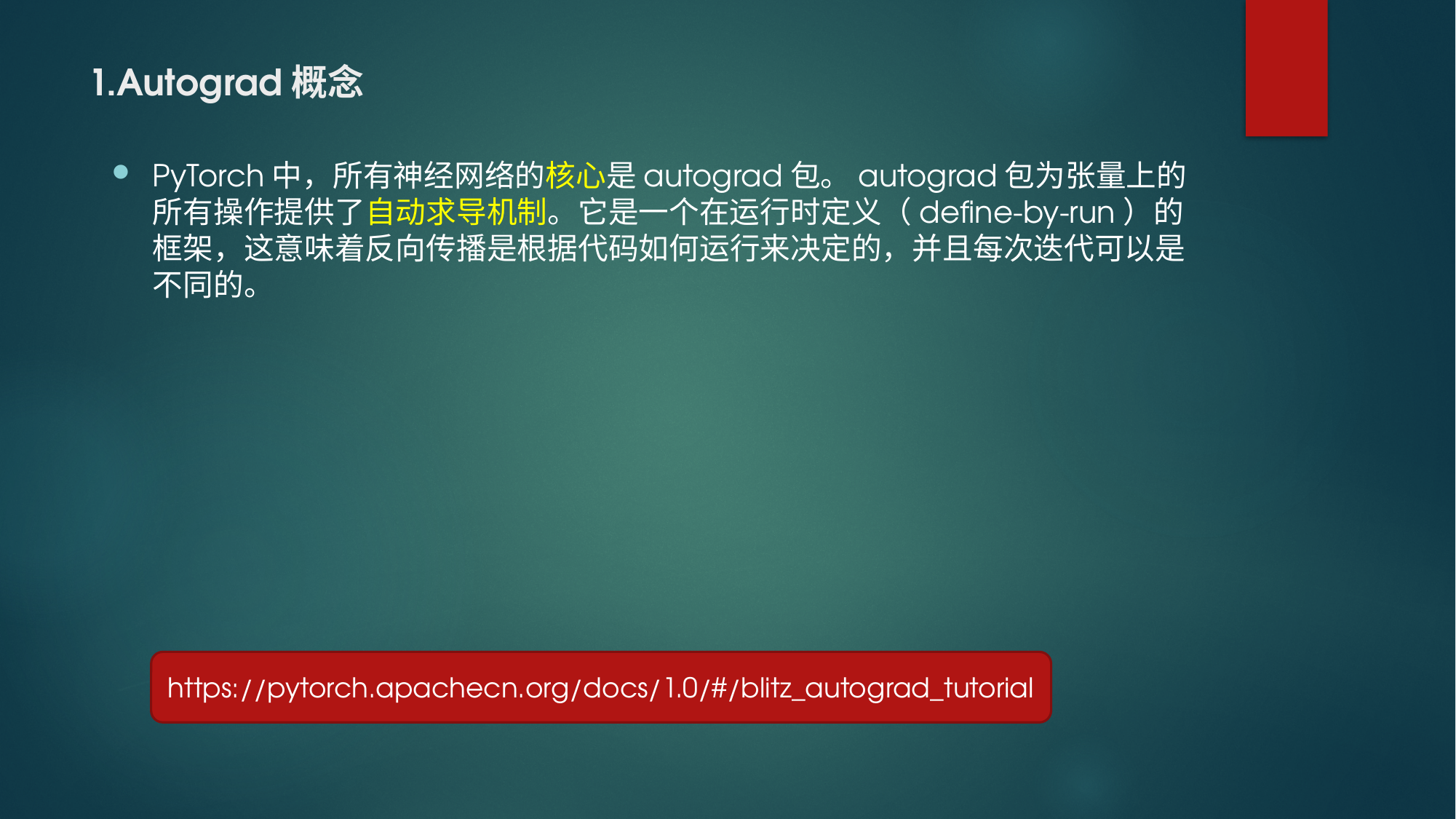

# 1.Autograd概念
PyTorch中，所有神经网络的核心是autograd包。autograd包为张量上的所有操作提供了自动求导机制。它是一个在运行时定义（define-by-run）的框架，这意味着反向传播是根据代码如何运行来决定的，并且每次迭代可以是不同的。
https://pytorch.apachecn.org/docs/1.0/#/blitz_autograd_tutorial